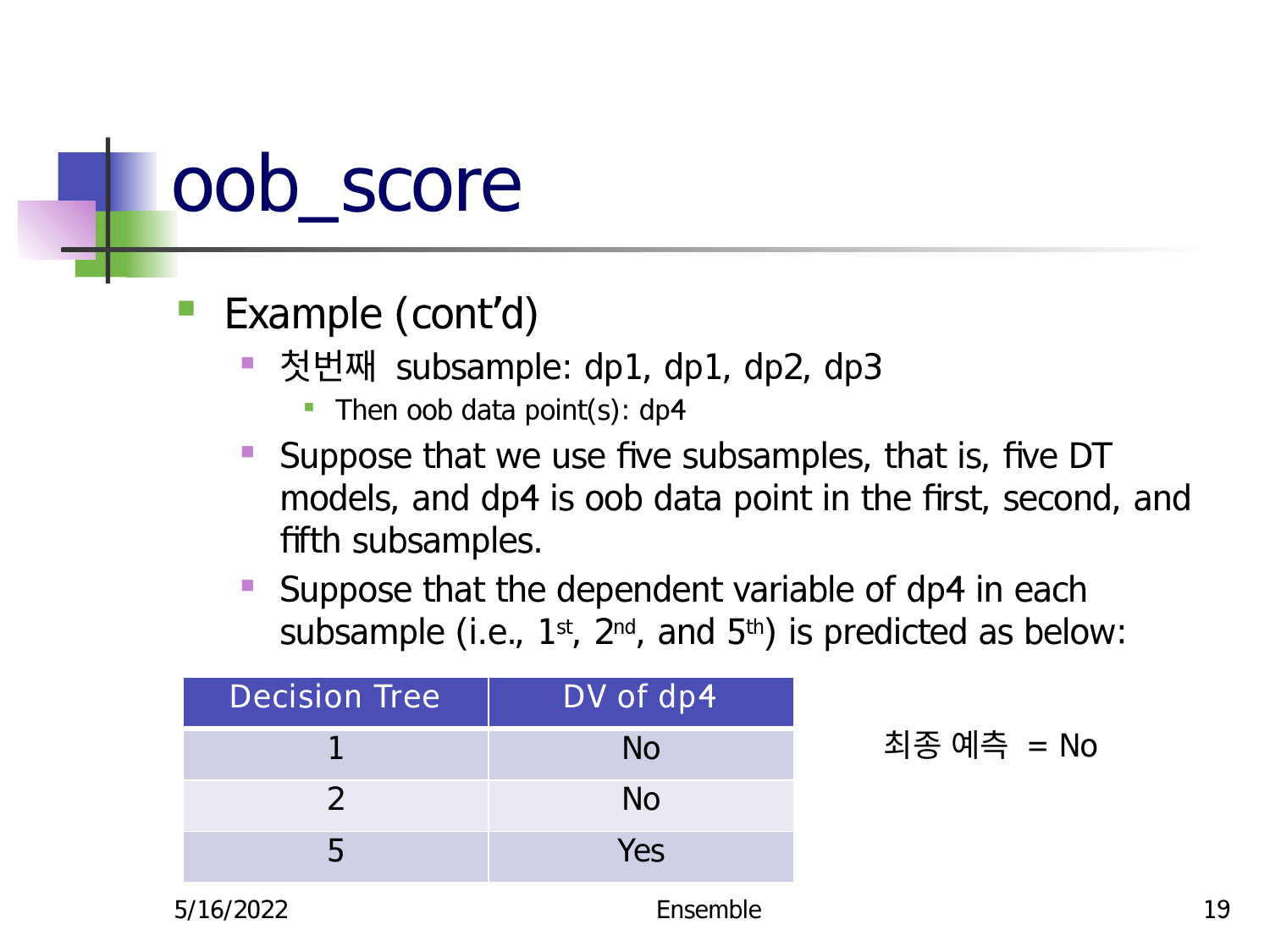

# oob_score
Example (cont’d)
첫번째 subsample: dp1, dp1, dp2, dp3
Then oob data point(s): dp4
Suppose that we use five subsamples, that is, five DT models, and dp4 is oob data point in the first, second, and fifth subsamples.
Suppose that the dependent variable of dp4 in each subsample (i.e., 1st, 2nd, and 5th) is predicted as below:

| Decision Tree | DV of dp4 |
| --- | --- |
| 1 | No |
| 2 | No |
| 5 | Yes |
최종 예측 = No
5/16/2022
Ensemble
19